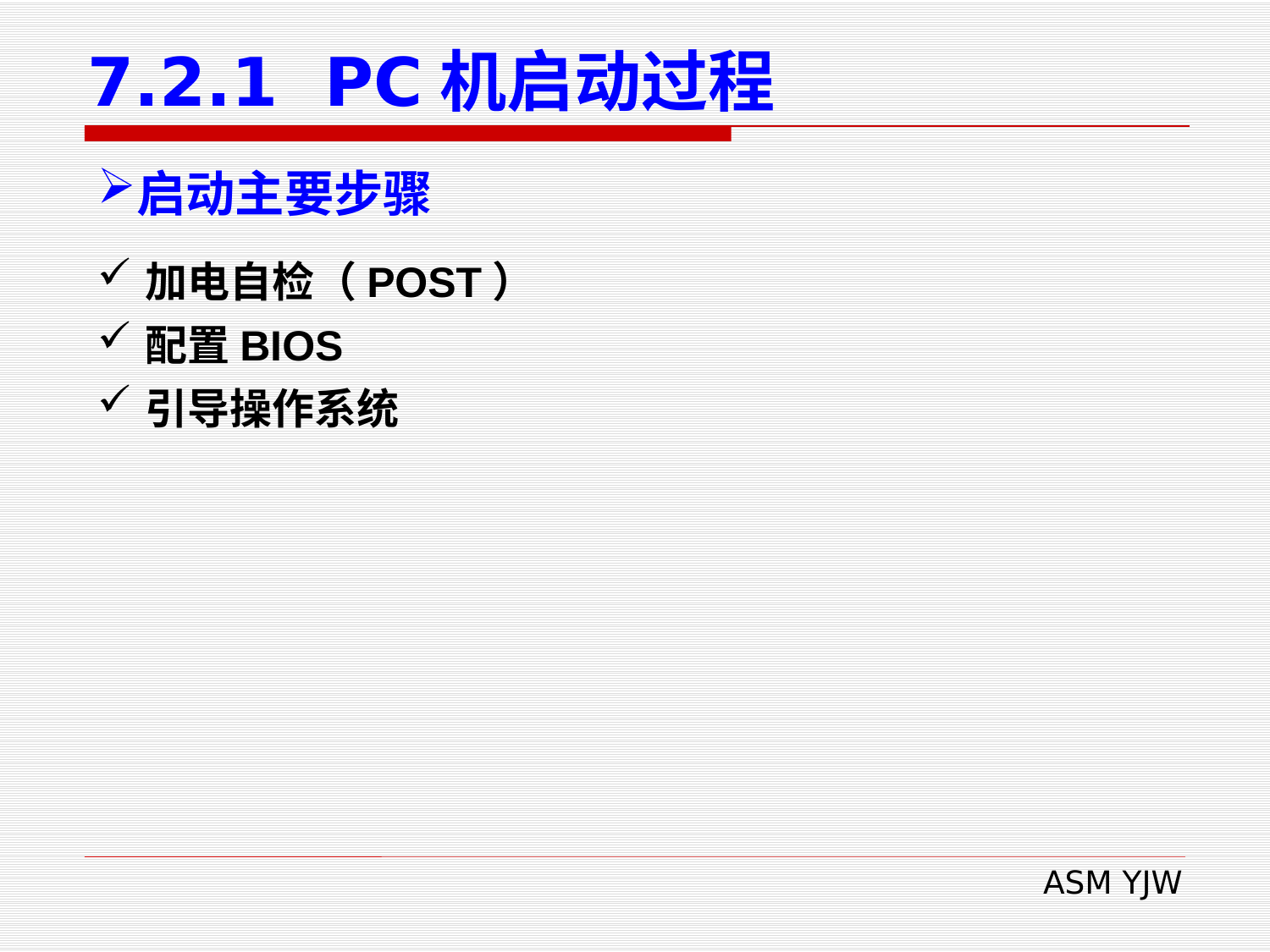

# 7.2.1  PC机启动过程
启动主要步骤
加电自检（POST）
配置BIOS
引导操作系统